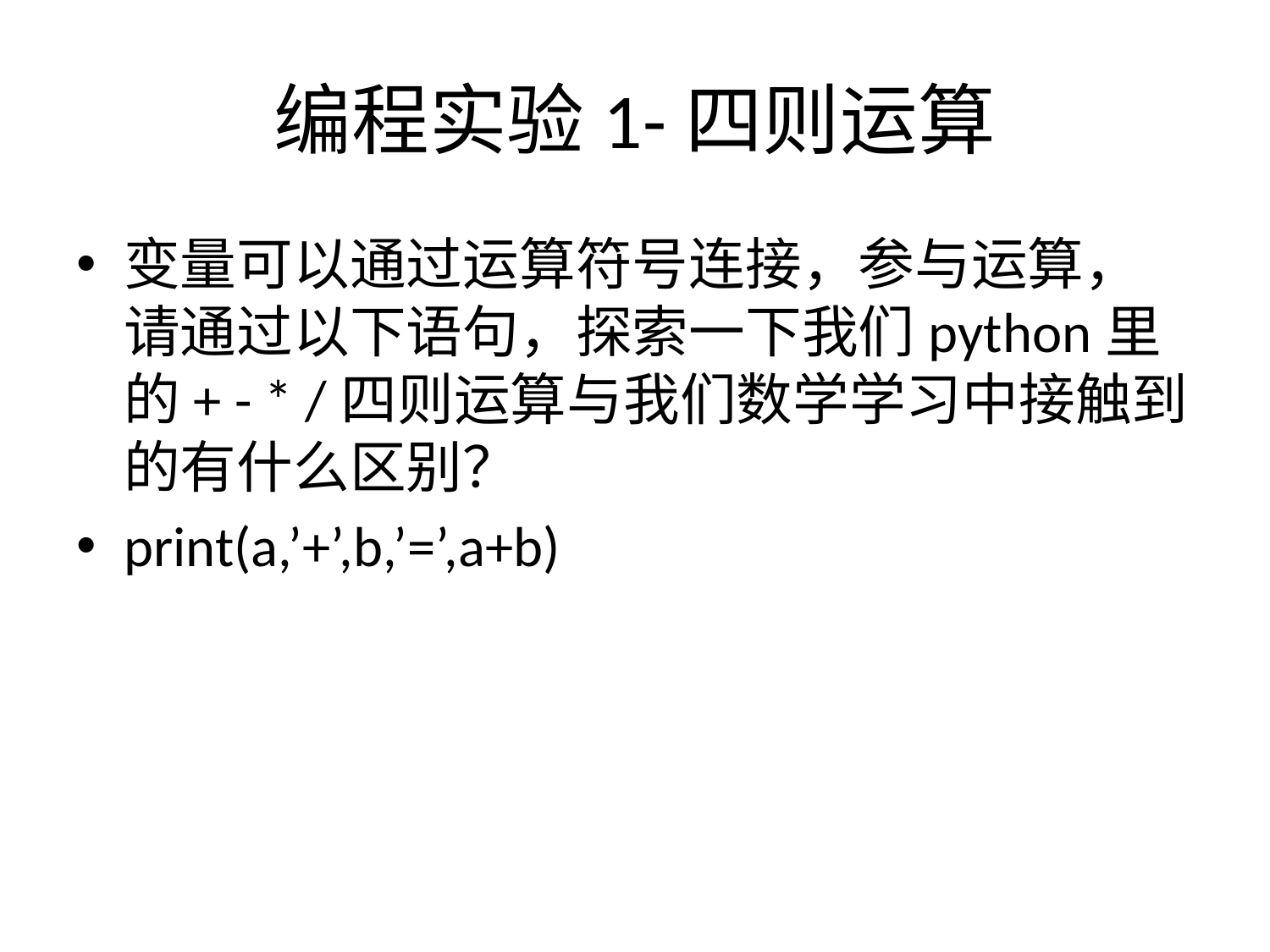

# 编程实验1-四则运算
变量可以通过运算符号连接，参与运算，请通过以下语句，探索一下我们python里的+ - * /四则运算与我们数学学习中接触到的有什么区别？
print(a,’+’,b,’=’,a+b)